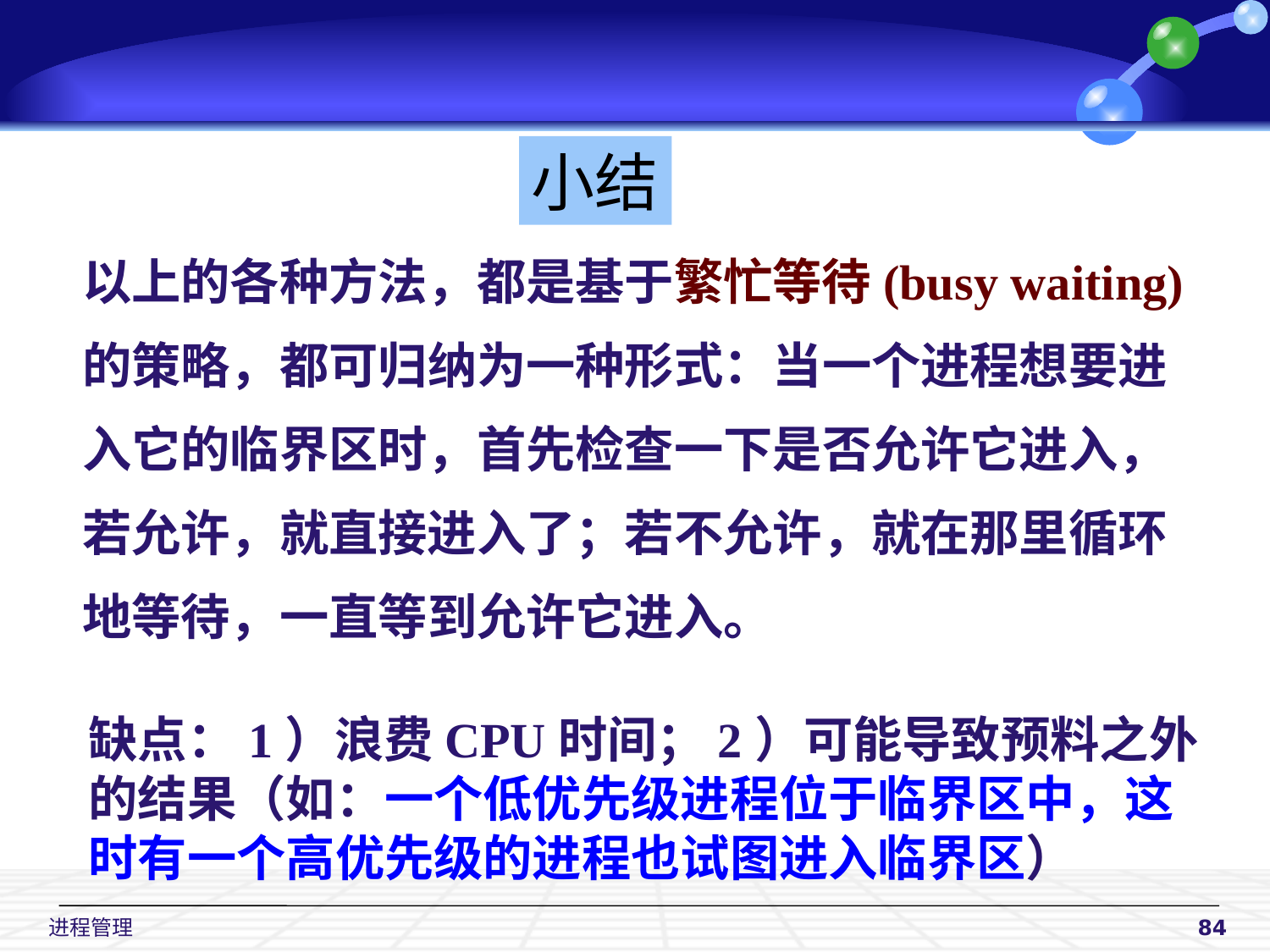

小结
以上的各种方法，都是基于繁忙等待(busy waiting)
的策略，都可归纳为一种形式：当一个进程想要进
入它的临界区时，首先检查一下是否允许它进入，
若允许，就直接进入了；若不允许，就在那里循环
地等待，一直等到允许它进入。
缺点：1）浪费CPU时间；2）可能导致预料之外
的结果（如：一个低优先级进程位于临界区中，这时有一个高优先级的进程也试图进入临界区）
   进程管理
84